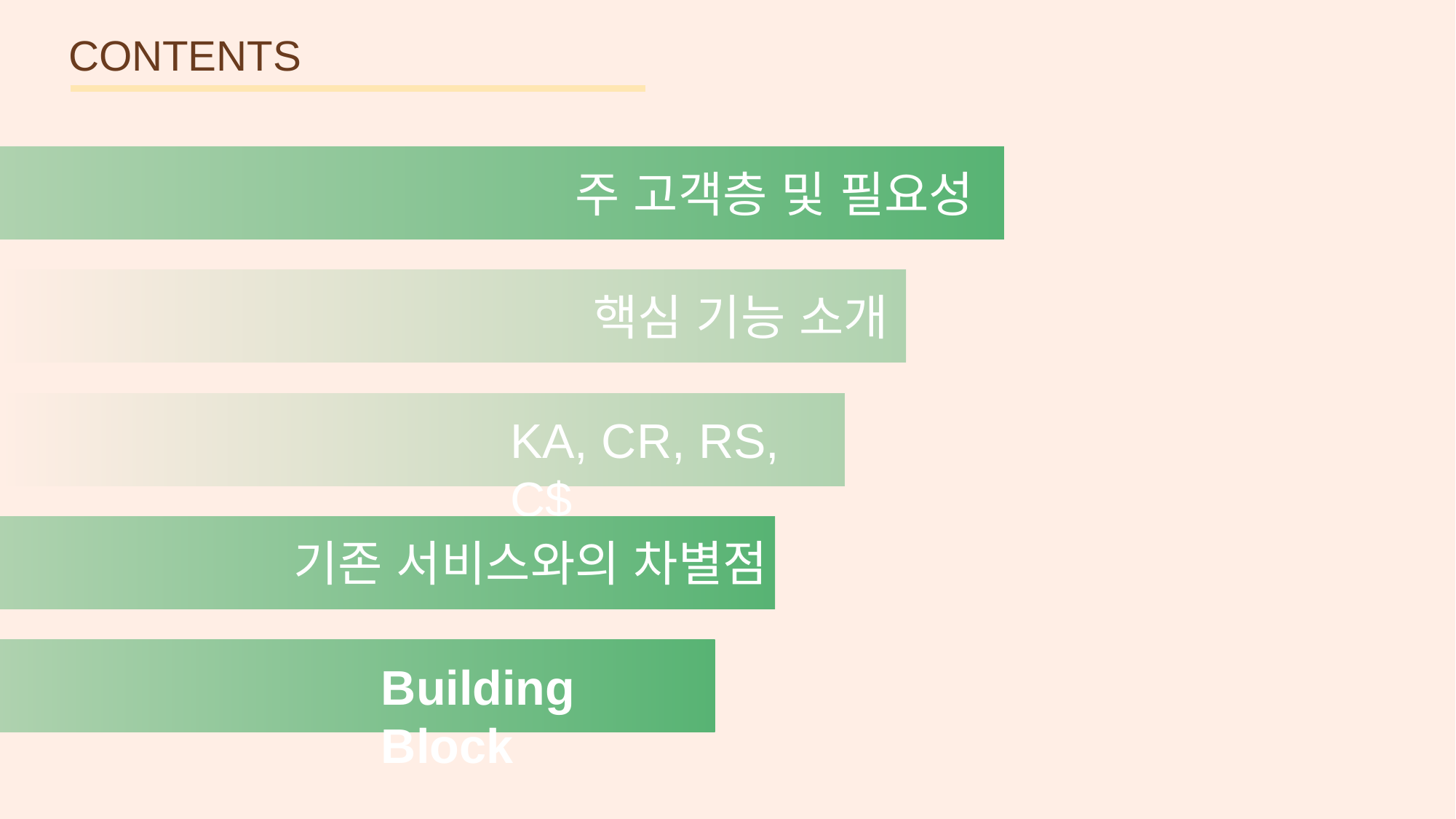

CONTENTS

주 고객층 및 필요성

핵심 기능 소개

KA, CR, RS, C$

기존 서비스와의 차별점

Building Block